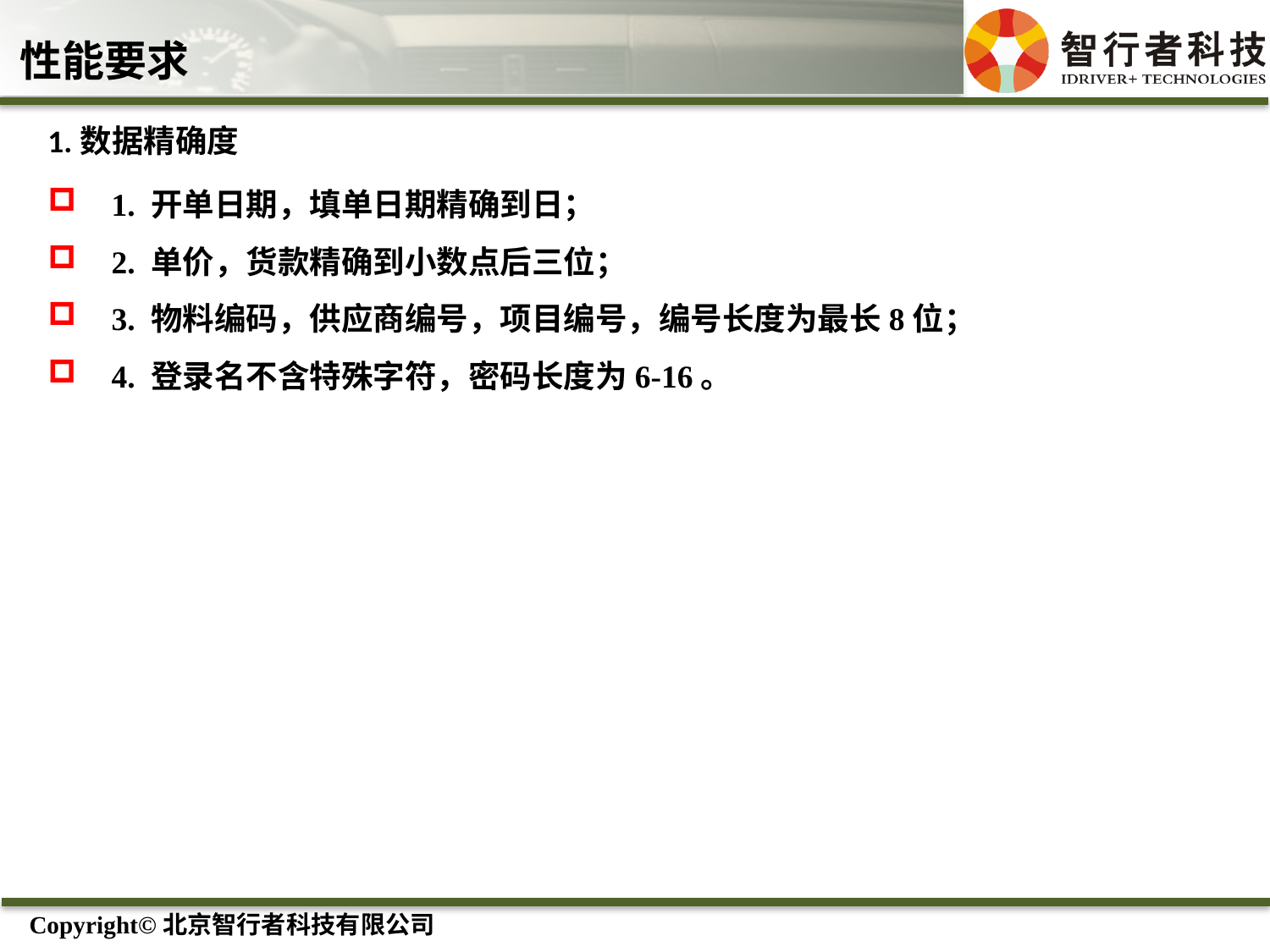

# 性能要求
1.数据精确度
1. 开单日期，填单日期精确到日；
2. 单价，货款精确到小数点后三位；
3. 物料编码，供应商编号，项目编号，编号长度为最长8位；
4. 登录名不含特殊字符，密码长度为6-16。
8